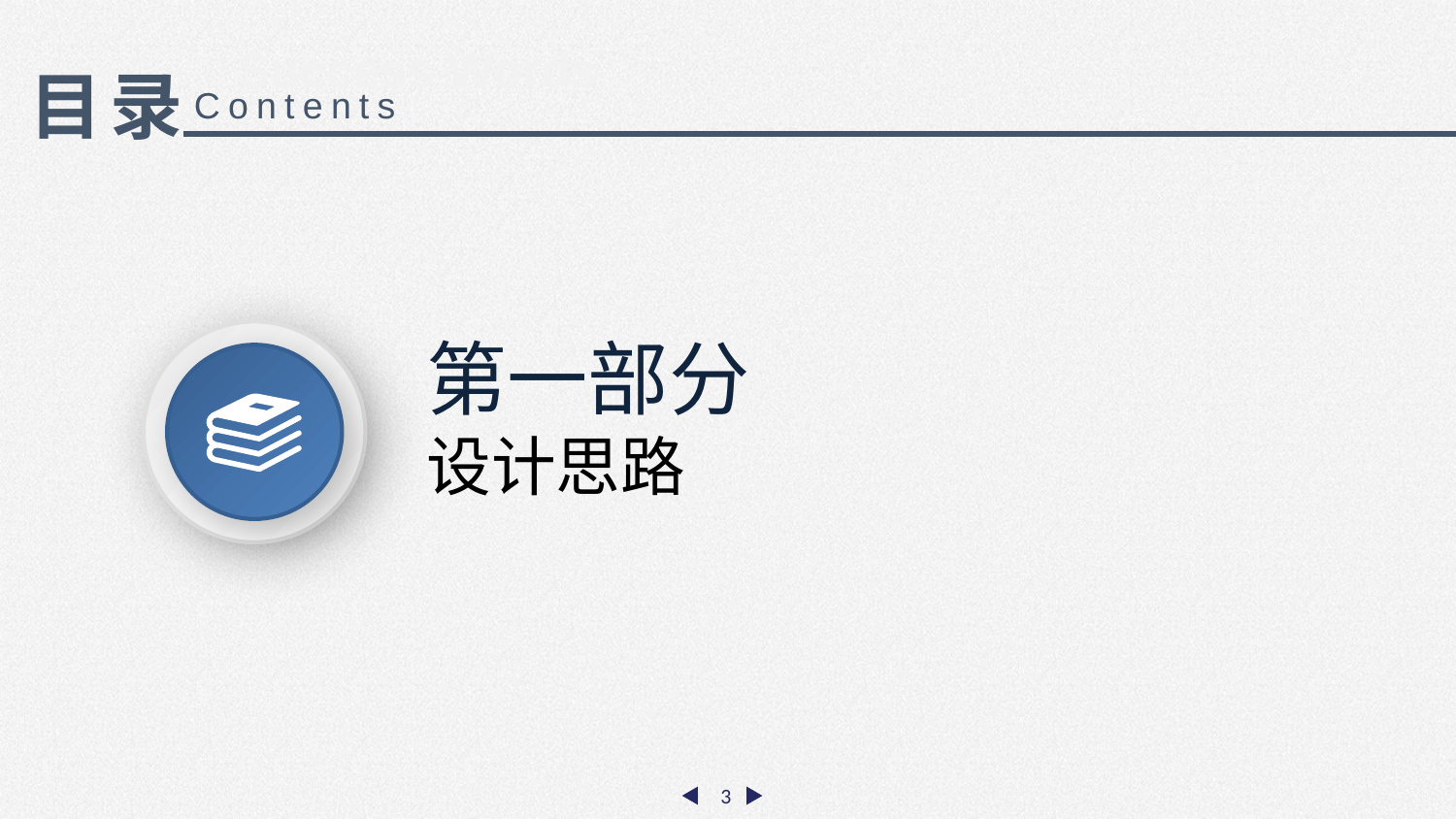

Success Words
目录
Contents
第一部分
设计思路

3